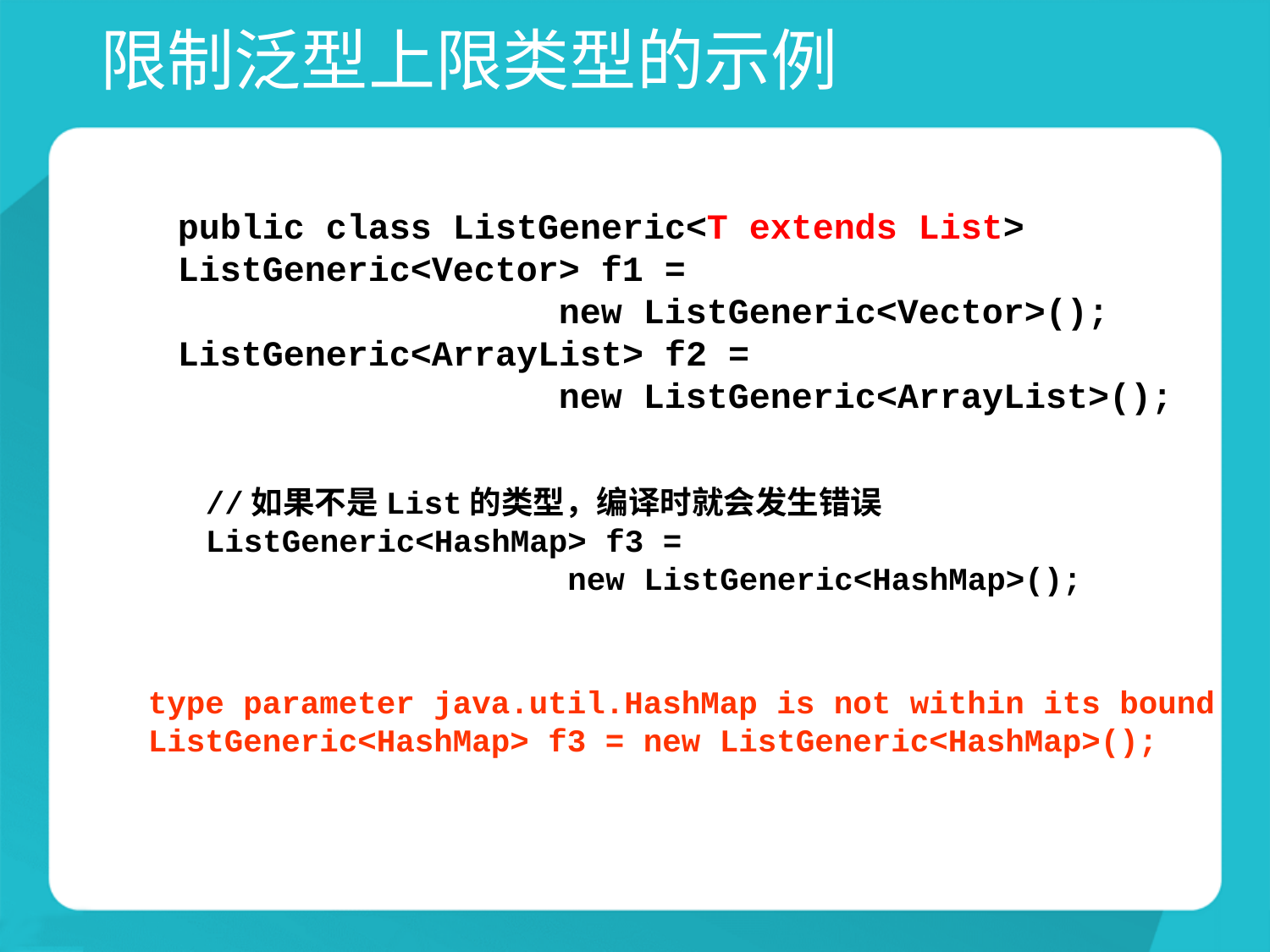

# 限制泛型上限类型的示例

public class ListGeneric<T extends List>
ListGeneric<Vector> f1 =
                  new ListGeneric<Vector>();
ListGeneric<ArrayList> f2 =
                  new ListGeneric<ArrayList>();
//如果不是List的类型，编译时就会发生错误
ListGeneric<HashMap> f3 =
                   new ListGeneric<HashMap>();
type parameter java.util.HashMap is not within its bound
ListGeneric<HashMap> f3 = new ListGeneric<HashMap>();